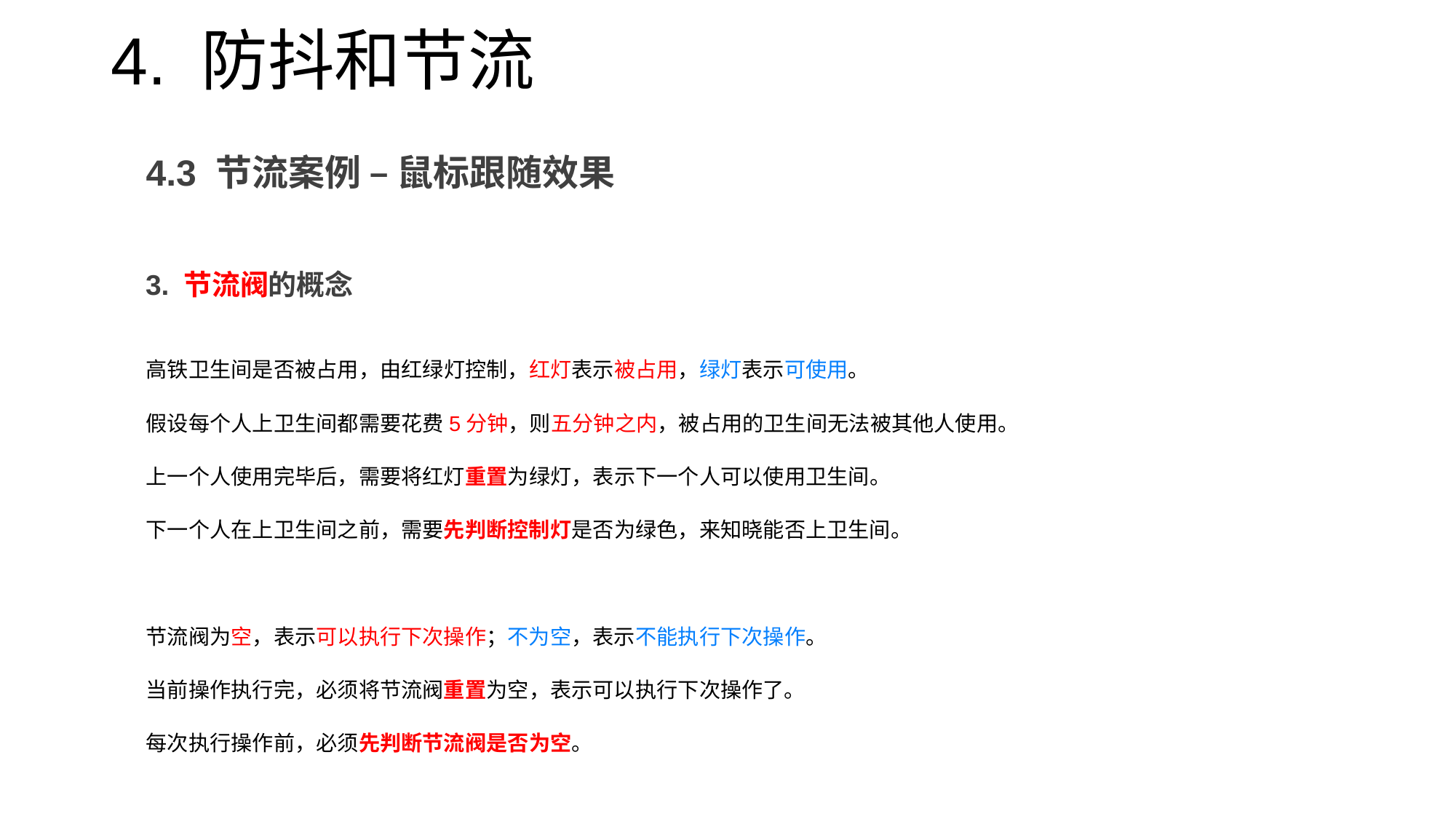

# 4. 防抖和节流
4.3 节流案例 – 鼠标跟随效果
3. 节流阀的概念
高铁卫生间是否被占用，由红绿灯控制，红灯表示被占用，绿灯表示可使用。
假设每个人上卫生间都需要花费5分钟，则五分钟之内，被占用的卫生间无法被其他人使用。
上一个人使用完毕后，需要将红灯重置为绿灯，表示下一个人可以使用卫生间。
下一个人在上卫生间之前，需要先判断控制灯是否为绿色，来知晓能否上卫生间。

节流阀为空，表示可以执行下次操作；不为空，表示不能执行下次操作。
当前操作执行完，必须将节流阀重置为空，表示可以执行下次操作了。
每次执行操作前，必须先判断节流阀是否为空。